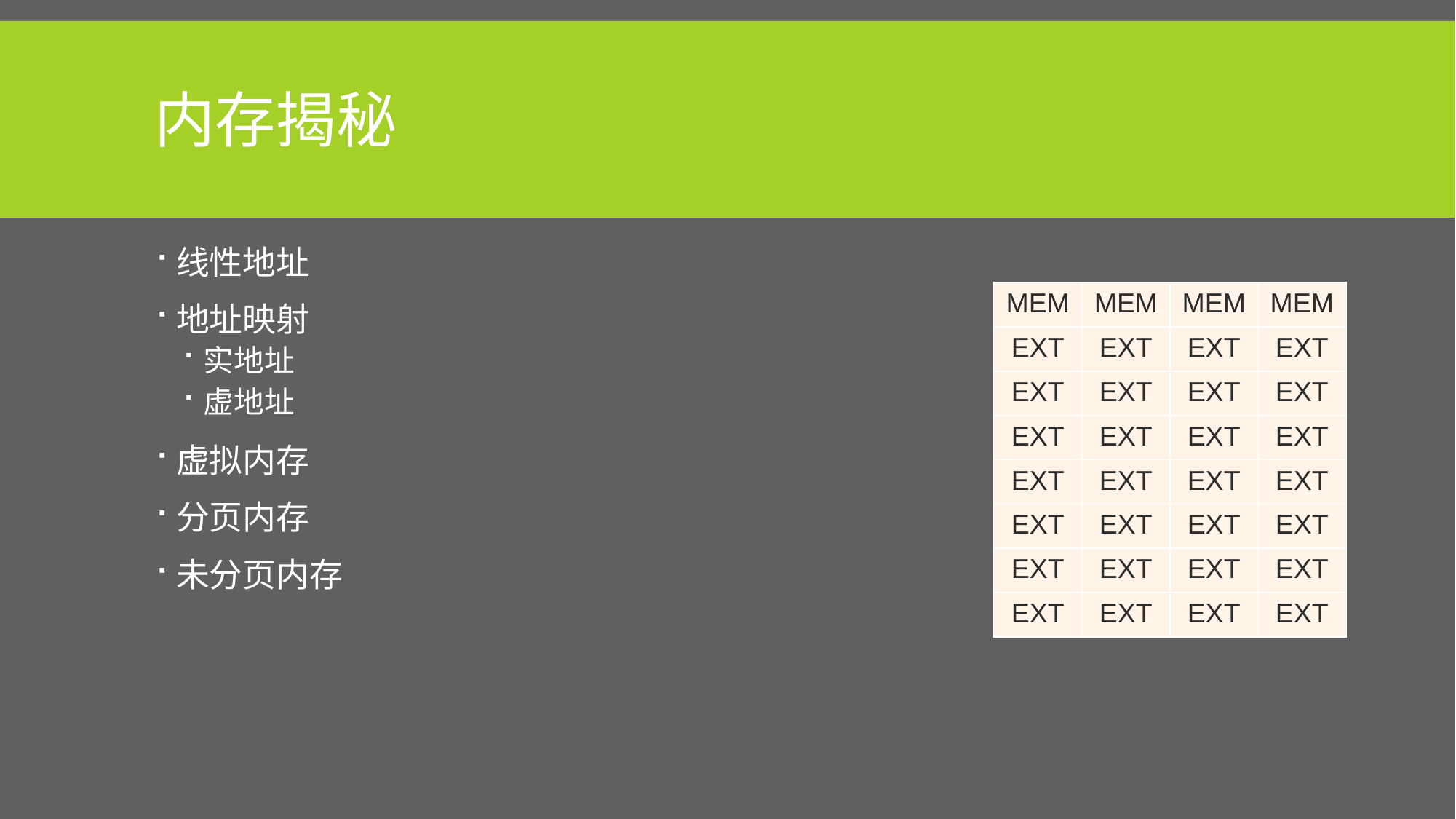

# 内存揭秘
线性地址
地址映射
实地址
虚地址
虚拟内存
分页内存
未分页内存
| MEM | MEM | MEM | MEM |
| --- | --- | --- | --- |
| EXT | EXT | EXT | EXT |
| EXT | EXT | EXT | EXT |
| EXT | EXT | EXT | EXT |
| EXT | EXT | EXT | EXT |
| EXT | EXT | EXT | EXT |
| EXT | EXT | EXT | EXT |
| EXT | EXT | EXT | EXT |